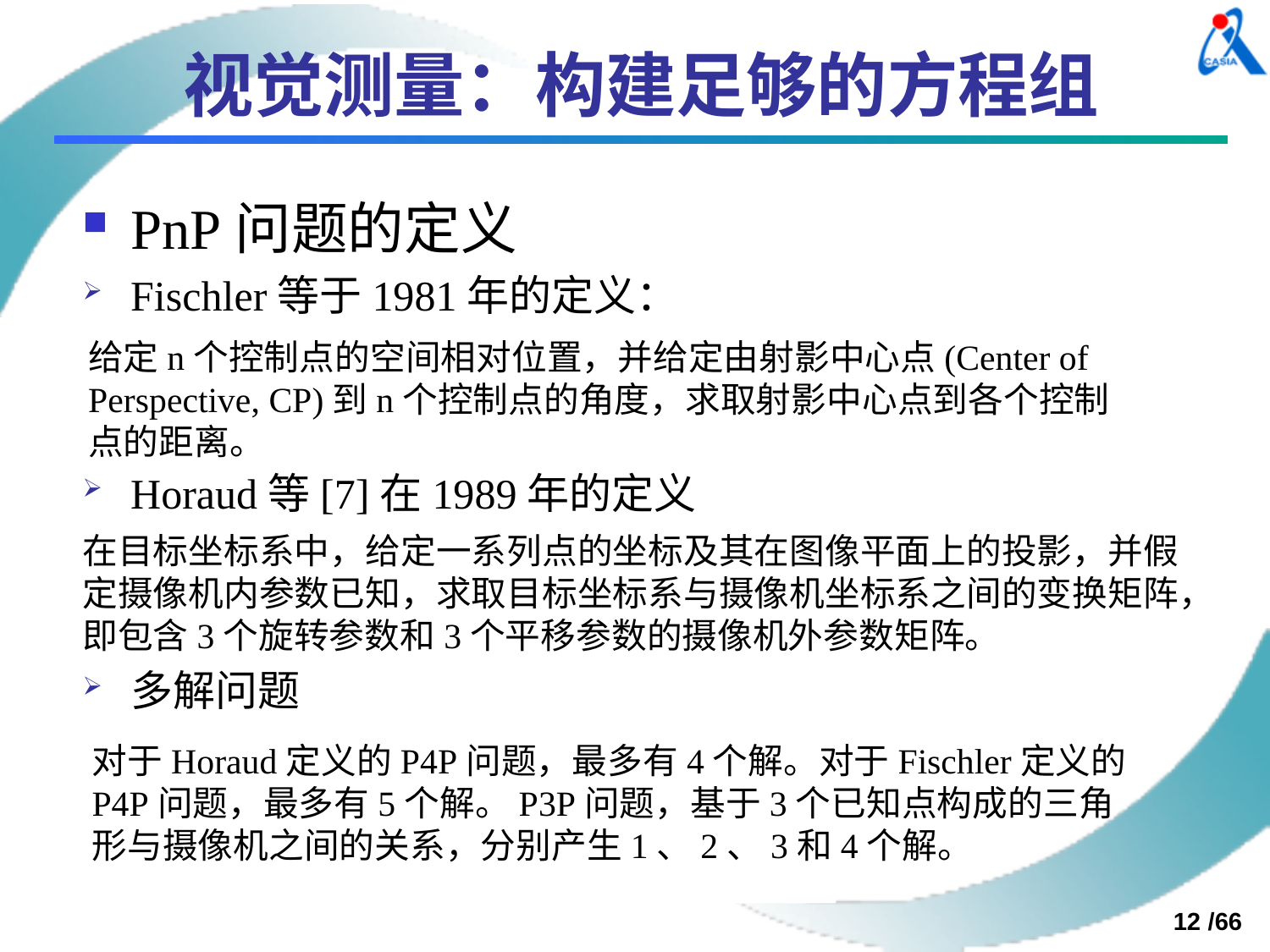

# 视觉测量：构建足够的方程组
PnP问题的定义
Fischler等于1981年的定义：

Horaud等[7]在1989年的定义

多解问题
给定n个控制点的空间相对位置，并给定由射影中心点(Center of Perspective, CP)到n个控制点的角度，求取射影中心点到各个控制点的距离。
在目标坐标系中，给定一系列点的坐标及其在图像平面上的投影，并假定摄像机内参数已知，求取目标坐标系与摄像机坐标系之间的变换矩阵，即包含3个旋转参数和3个平移参数的摄像机外参数矩阵。
对于Horaud定义的P4P问题，最多有4个解。对于Fischler定义的P4P问题，最多有5个解。P3P问题，基于3个已知点构成的三角形与摄像机之间的关系，分别产生1、2、3和4个解。
12 /66